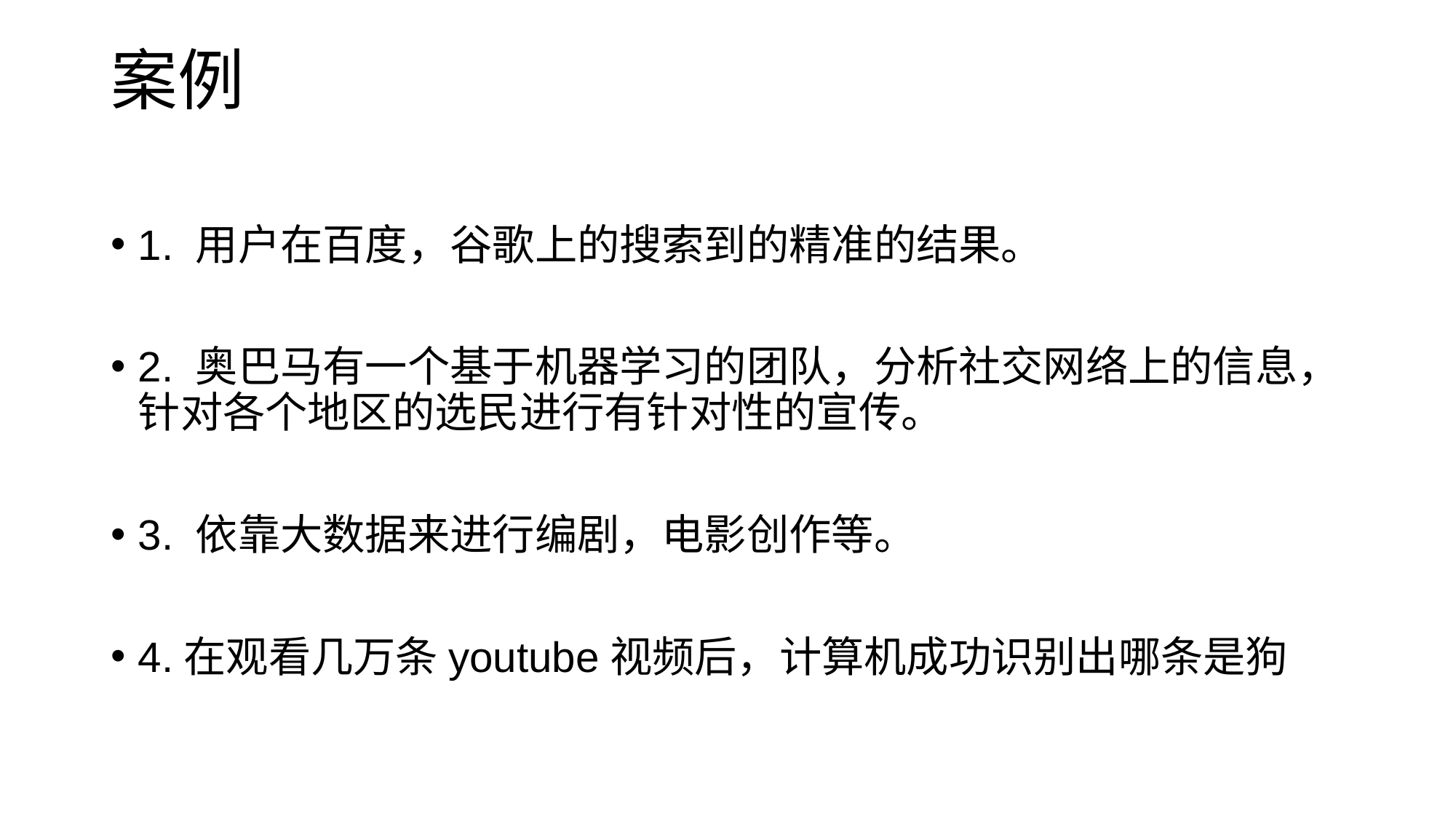

# 案例
1. 用户在百度，谷歌上的搜索到的精准的结果。

2. 奥巴马有一个基于机器学习的团队，分析社交网络上的信息，针对各个地区的选民进行有针对性的宣传。

3. 依靠大数据来进行编剧，电影创作等。

4.在观看几万条youtube视频后，计算机成功识别出哪条是狗